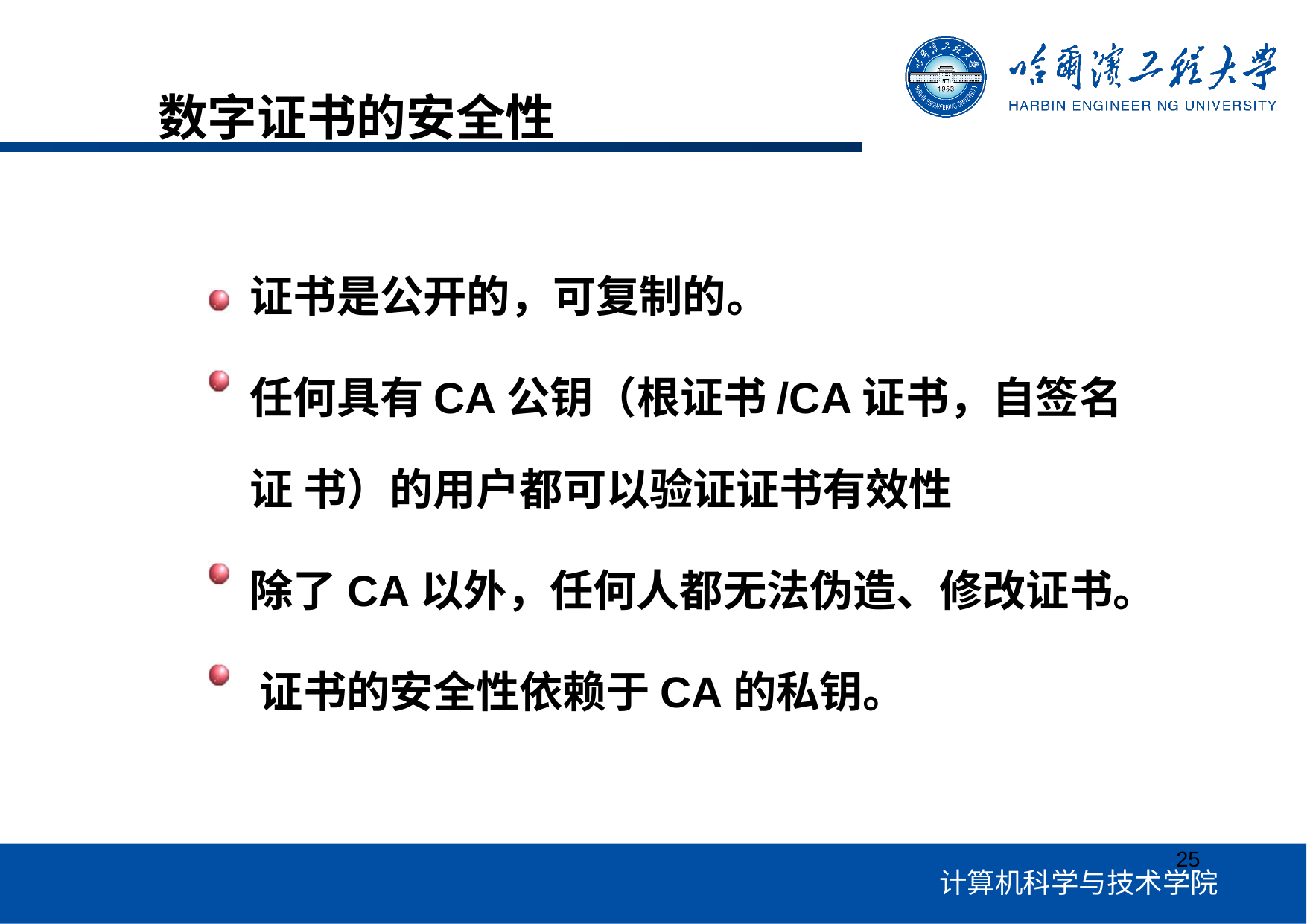

# 数字证书的安全性
证书是公开的，可复制的。
任何具有CA公钥（根证书/CA证书，自签名证 书）的用户都可以验证证书有效性
除了CA以外，任何人都无法伪造、修改证书。 证书的安全性依赖于CA的私钥。

25